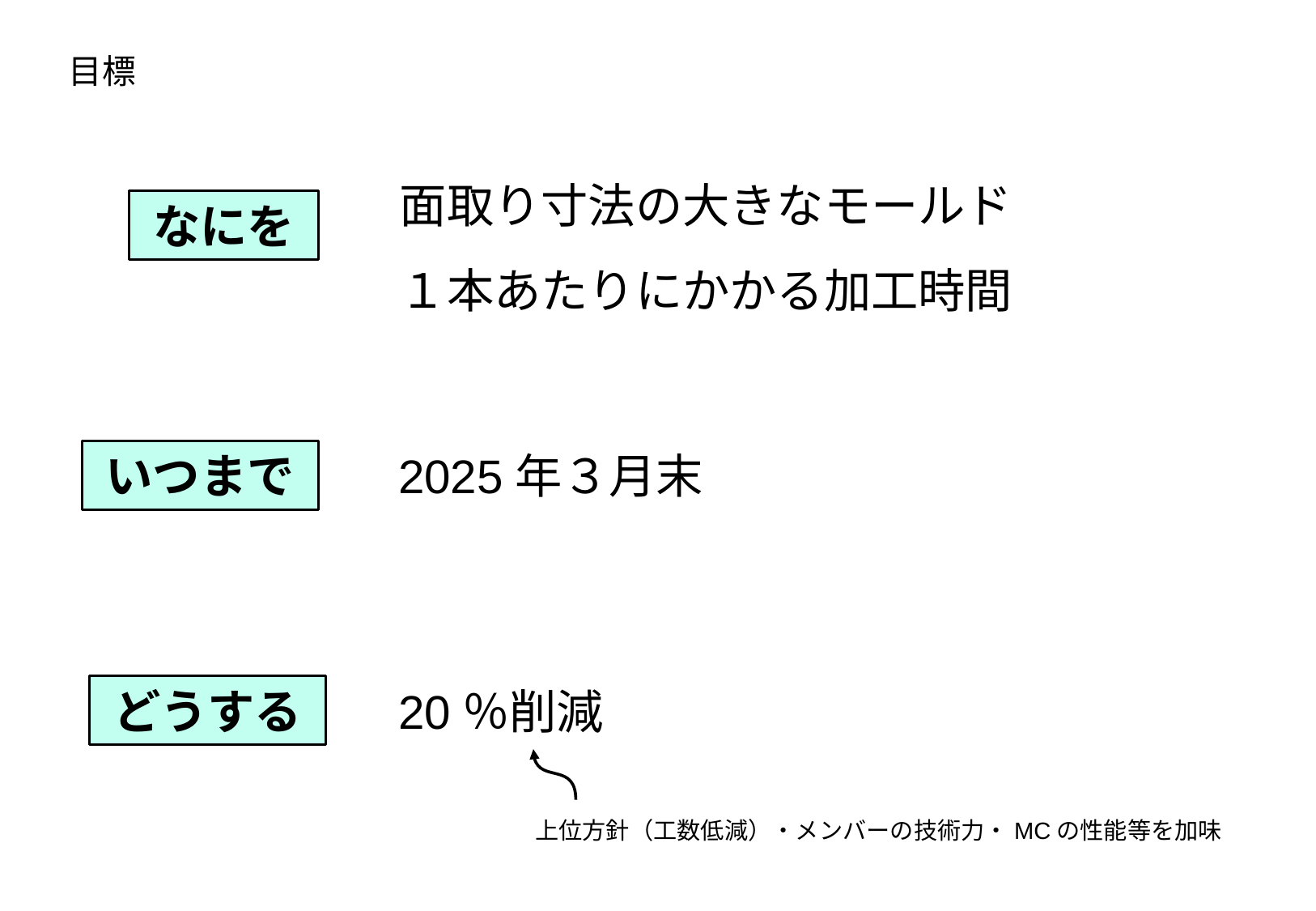

目標
面取り寸法の大きなモールド
１本あたりにかかる加工時間
なにを
2025年３月末
いつまで
どうする
20％削減
上位方針（工数低減）・メンバーの技術力・MCの性能等を加味